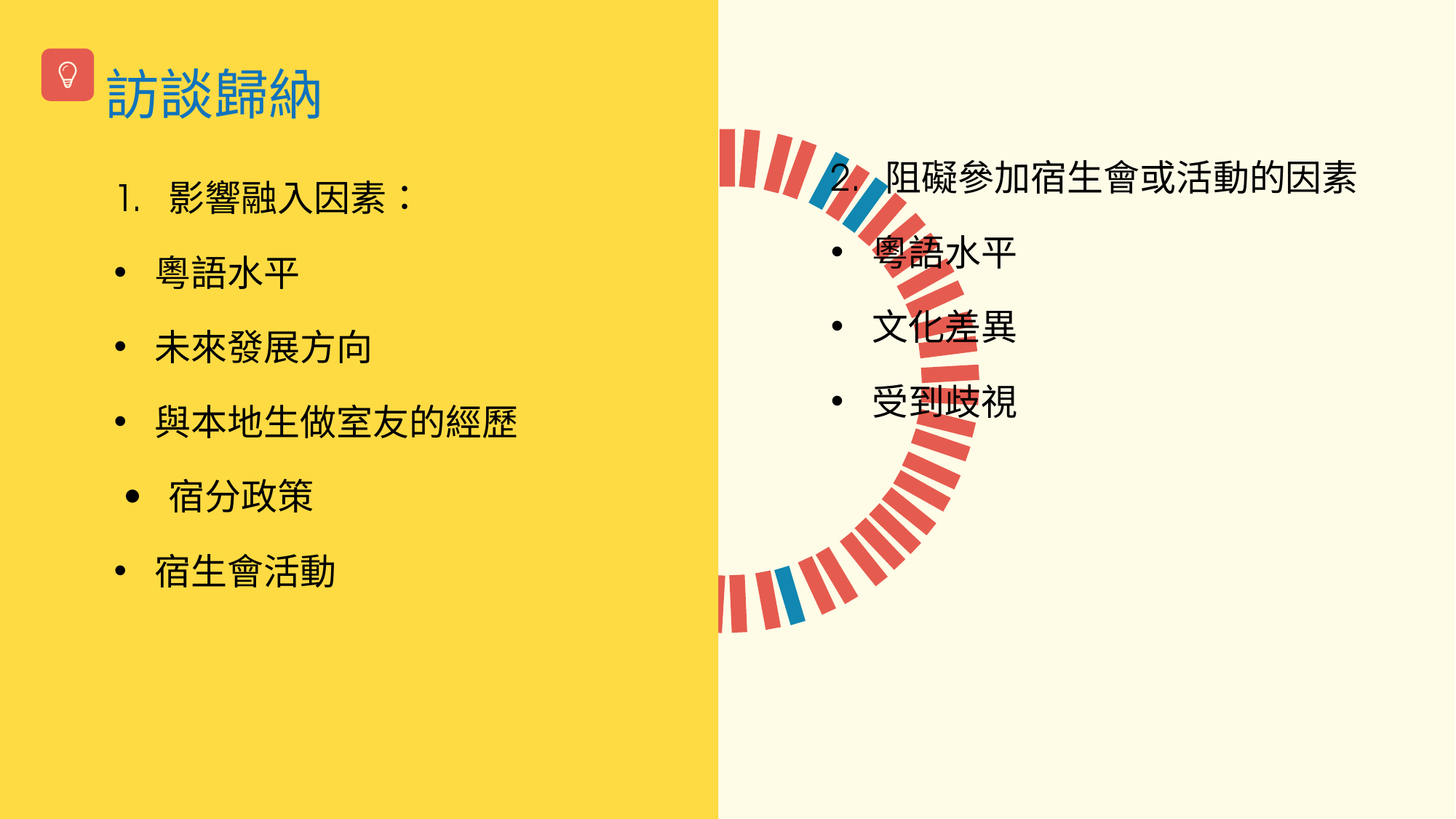

訪談歸納

阻礙參加宿生會或活動的因素
粵語水平
文化差異
受到歧視
影響融入因素：
粵語水平
未來發展方向
與本地生做室友的經歷
宿分政策
宿生會活動